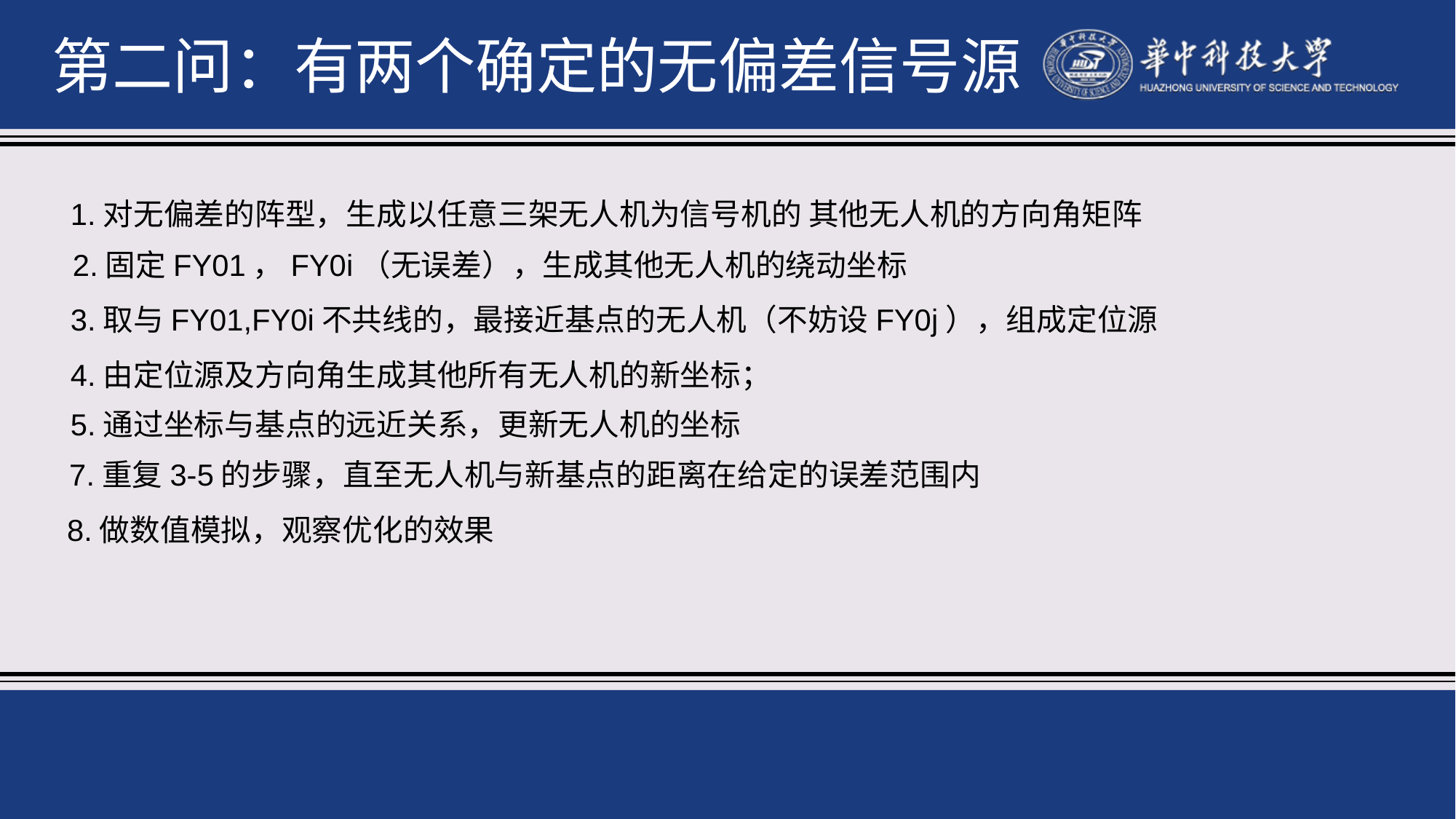

第二问：有两个确定的无偏差信号源
1.对无偏差的阵型，生成以任意三架无人机为信号机的 其他无人机的方向角矩阵
2.固定FY01，FY0i（无误差），生成其他无人机的绕动坐标
3.取与FY01,FY0i不共线的，最接近基点的无人机（不妨设FY0j），组成定位源
4.由定位源及方向角生成其他所有无人机的新坐标；
5.通过坐标与基点的远近关系，更新无人机的坐标
7.重复3-5的步骤，直至无人机与新基点的距离在给定的误差范围内
8.做数值模拟，观察优化的效果